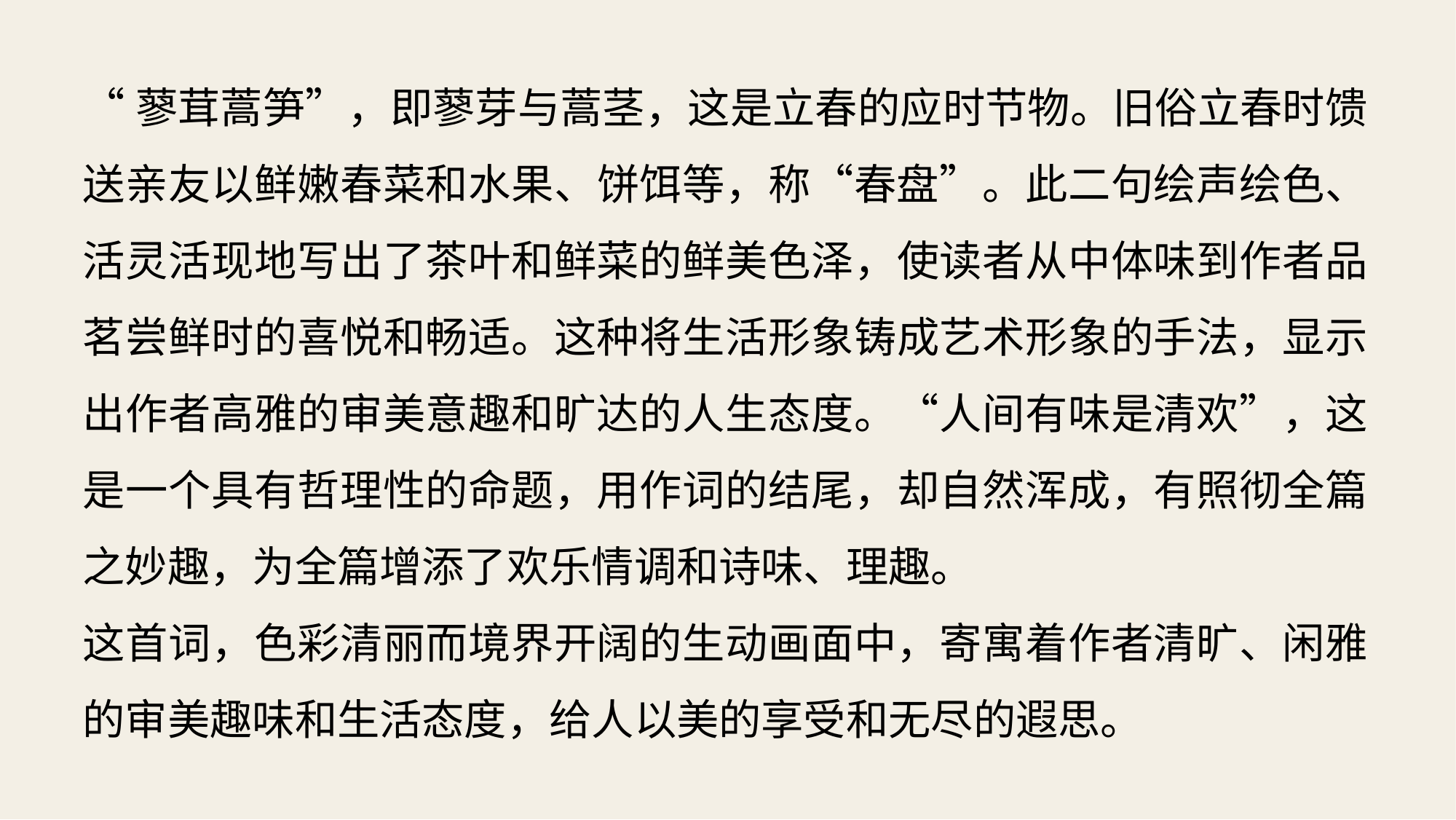

“蓼茸蒿笋”，即蓼芽与蒿茎，这是立春的应时节物。旧俗立春时馈送亲友以鲜嫩春菜和水果、饼饵等，称“春盘”。此二句绘声绘色、活灵活现地写出了茶叶和鲜菜的鲜美色泽，使读者从中体味到作者品茗尝鲜时的喜悦和畅适。这种将生活形象铸成艺术形象的手法，显示出作者高雅的审美意趣和旷达的人生态度。“人间有味是清欢”，这是一个具有哲理性的命题，用作词的结尾，却自然浑成，有照彻全篇之妙趣，为全篇增添了欢乐情调和诗味、理趣。
这首词，色彩清丽而境界开阔的生动画面中，寄寓着作者清旷、闲雅的审美趣味和生活态度，给人以美的享受和无尽的遐思。